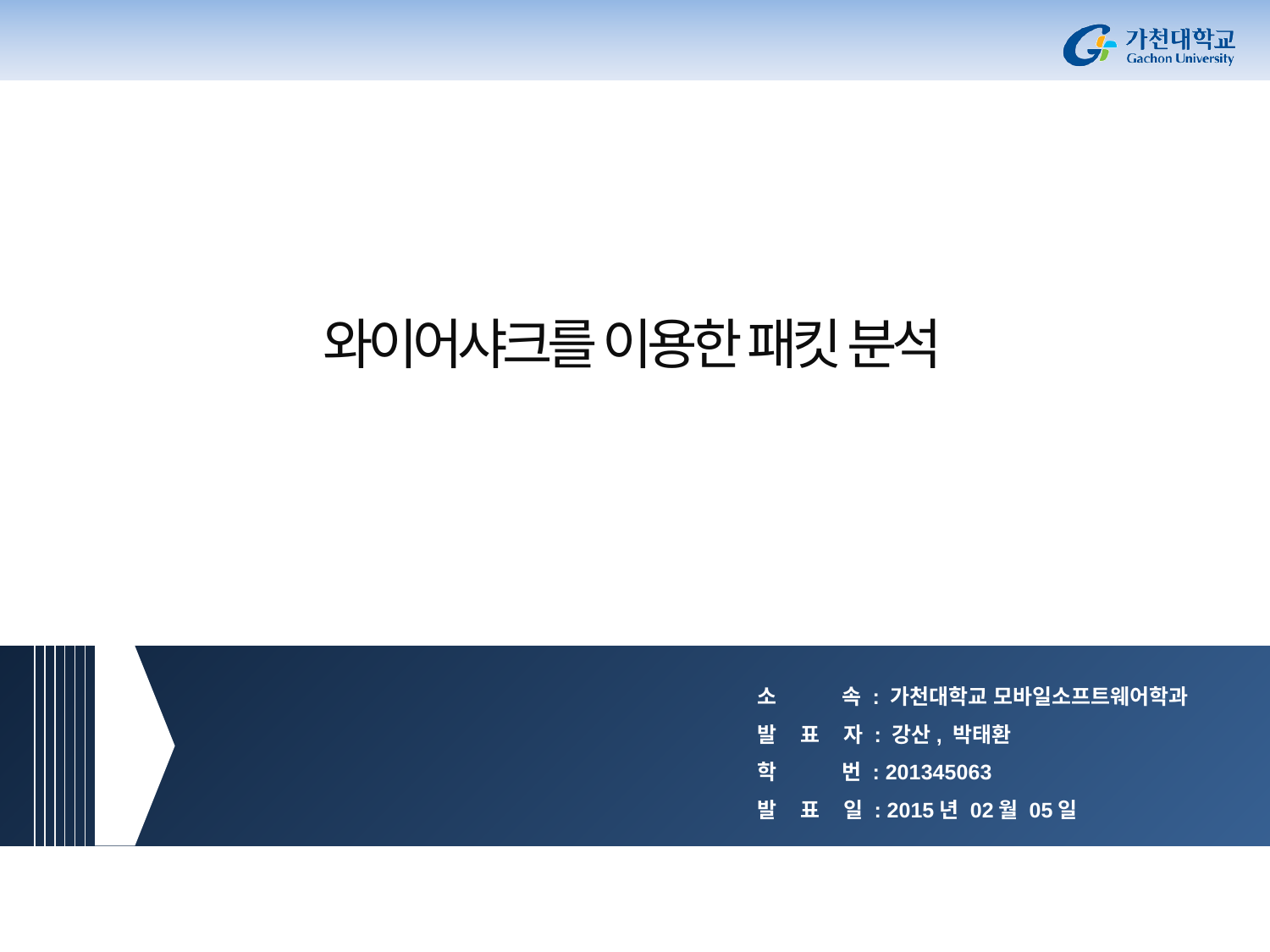

# 와이어샤크를 이용한 패킷 분석

소           속 : 가천대학교 모바일소프트웨어학과
발    표    자 : 강산, 박태환
학           번 : 201345063
발    표    일 : 2015년 02월 05일
2015-02-05
1
작성자 : 박태환